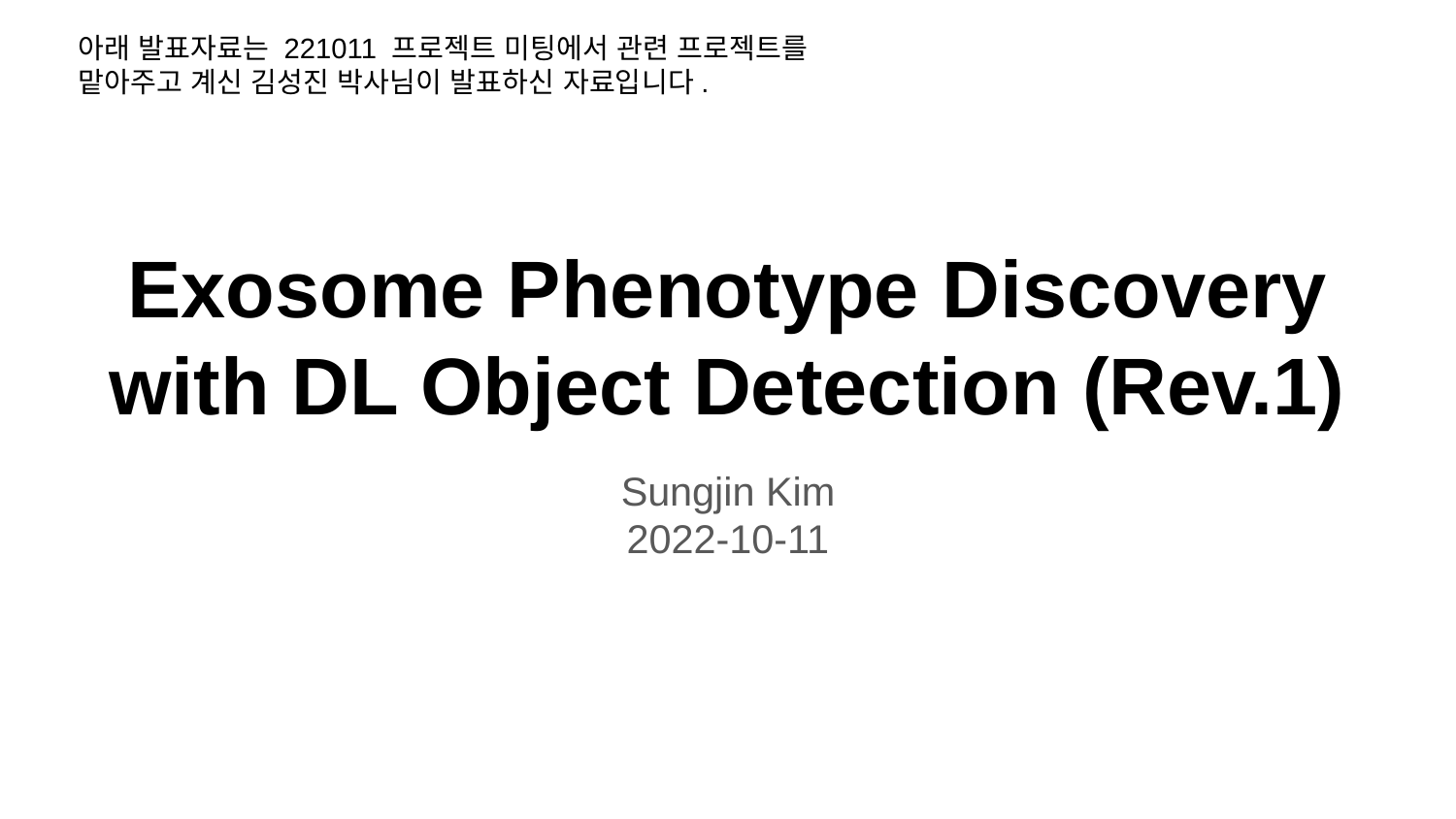

아래 발표자료는 221011 프로젝트 미팅에서 관련 프로젝트를 맡아주고 계신 김성진 박사님이 발표하신 자료입니다.
# Exosome Phenotype Discovery with DL Object Detection (Rev.1)
Sungjin Kim
2022-10-11